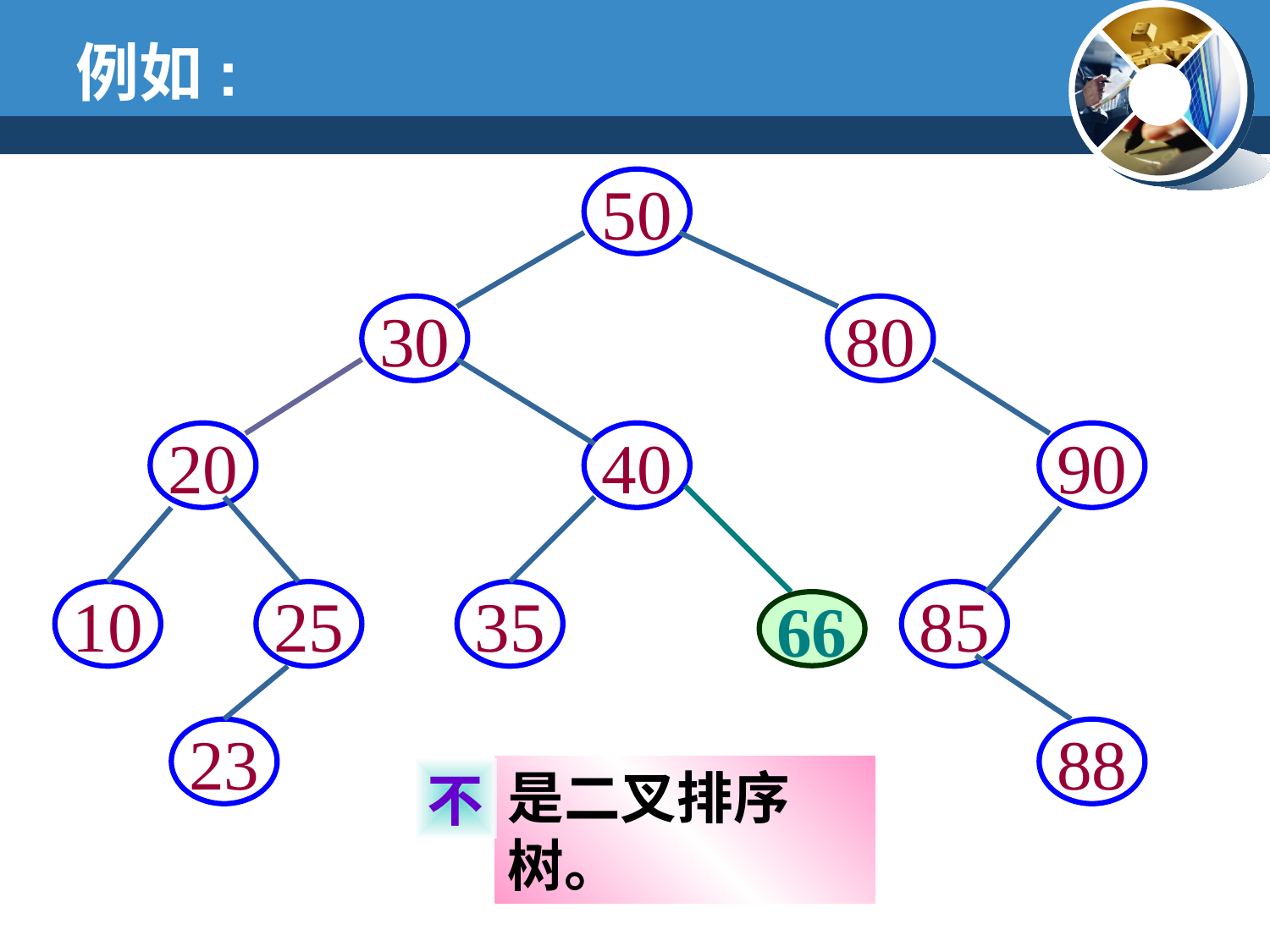

例如:
50

30
80

20
40
90

10
25
35
85

23
88

66
是二叉排序树。
不